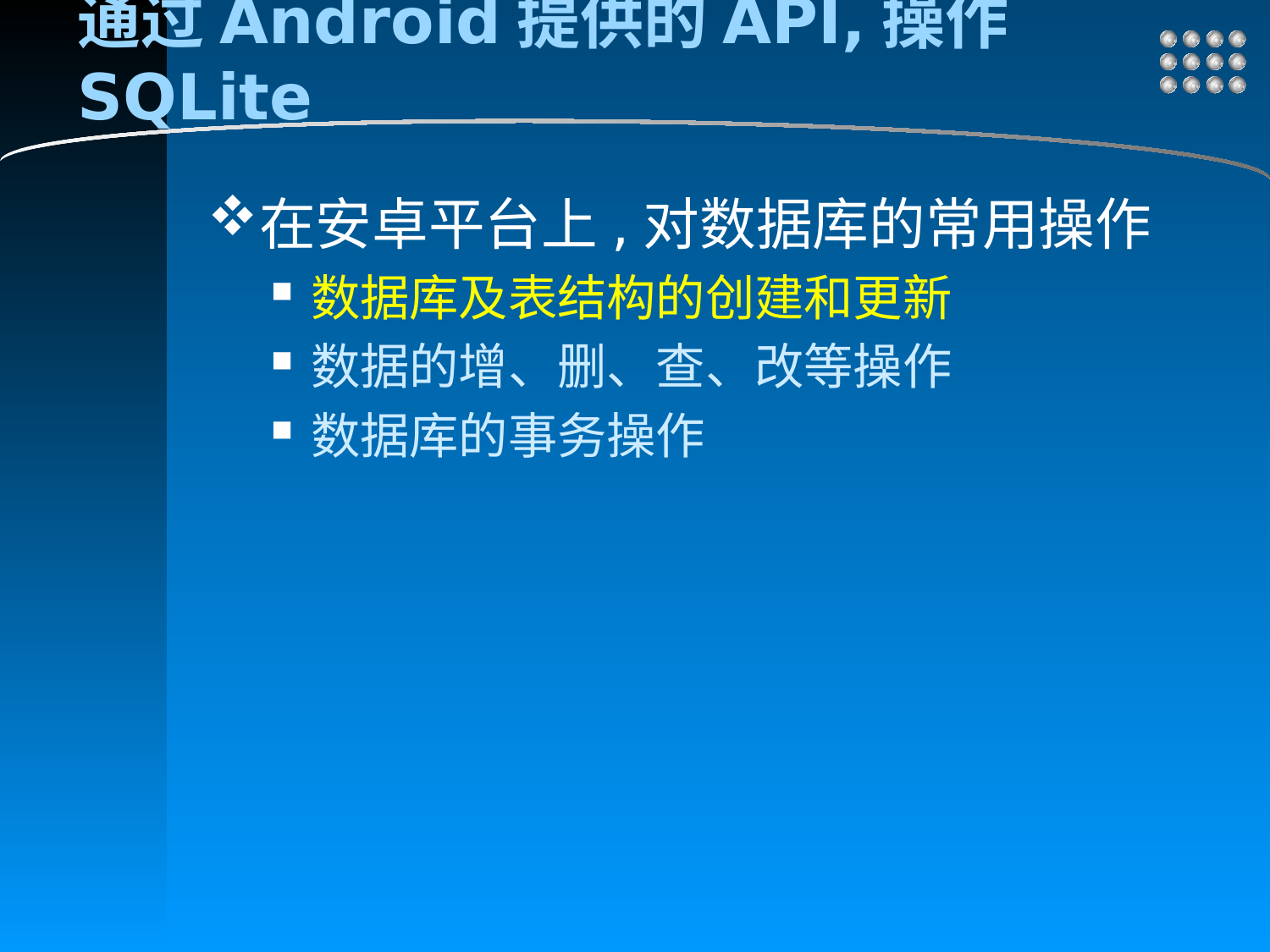

# 通过Android提供的API,操作SQLite
在安卓平台上,对数据库的常用操作
数据库及表结构的创建和更新
数据的增、删、查、改等操作
数据库的事务操作